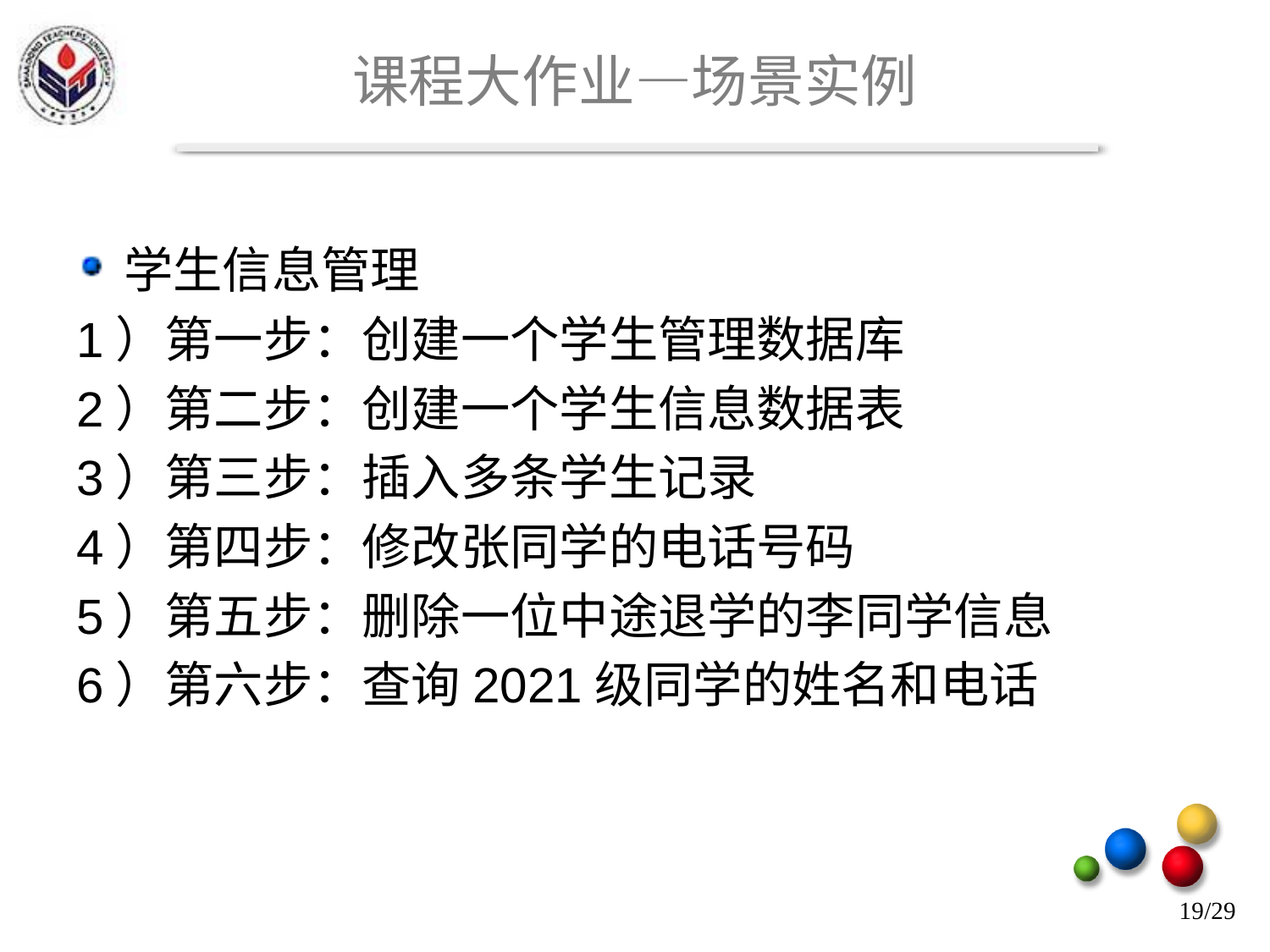

# 课程大作业—场景实例
学生信息管理
1）第一步：创建一个学生管理数据库
2）第二步：创建一个学生信息数据表
3）第三步：插入多条学生记录
4）第四步：修改张同学的电话号码
5）第五步：删除一位中途退学的李同学信息
6）第六步：查询2021级同学的姓名和电话
19/29